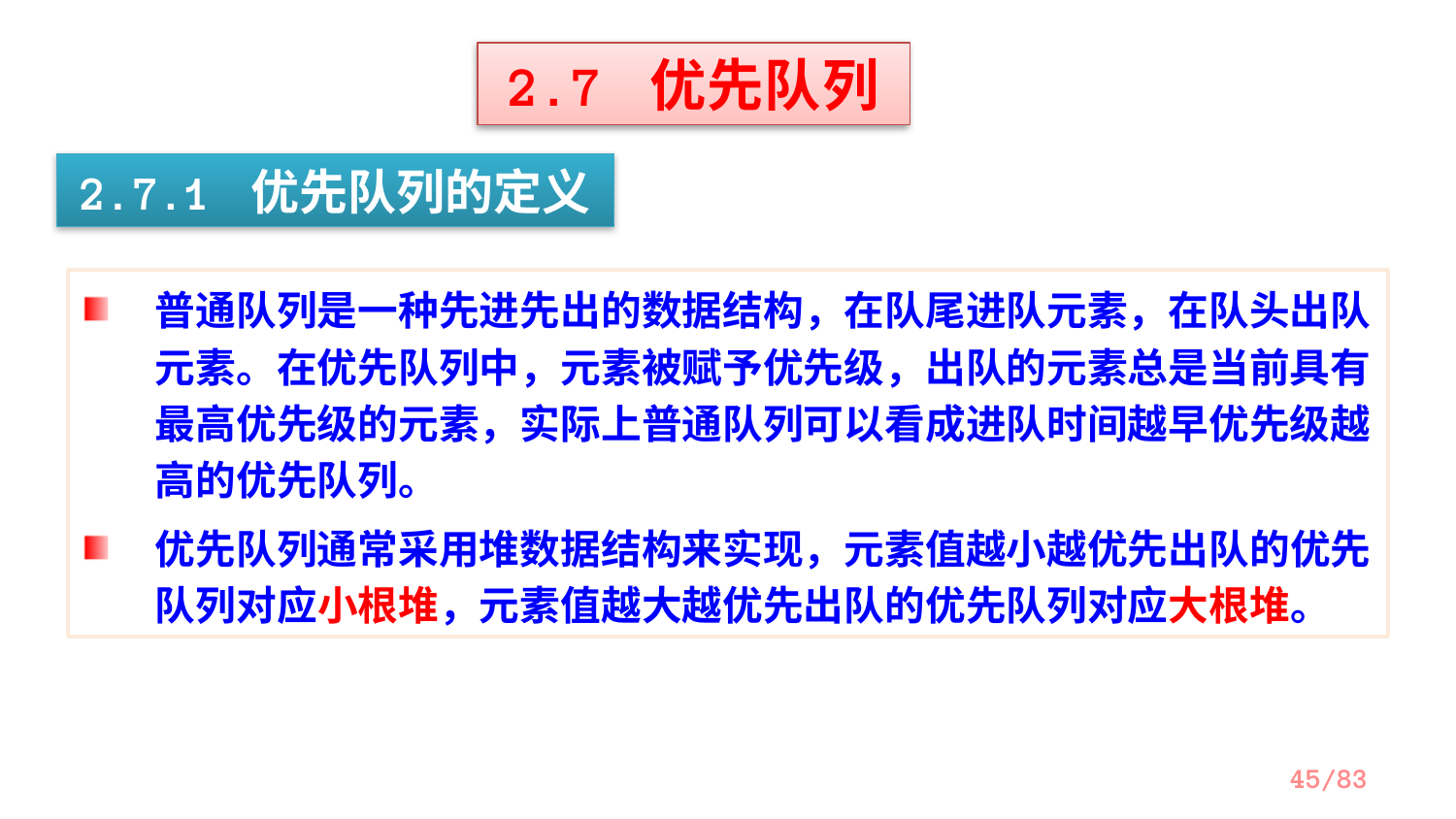

2.7 优先队列
2.7.1 优先队列的定义
普通队列是一种先进先出的数据结构，在队尾进队元素，在队头出队元素。在优先队列中，元素被赋予优先级，出队的元素总是当前具有最高优先级的元素，实际上普通队列可以看成进队时间越早优先级越高的优先队列。
优先队列通常采用堆数据结构来实现，元素值越小越优先出队的优先队列对应小根堆，元素值越大越优先出队的优先队列对应大根堆。
45/83